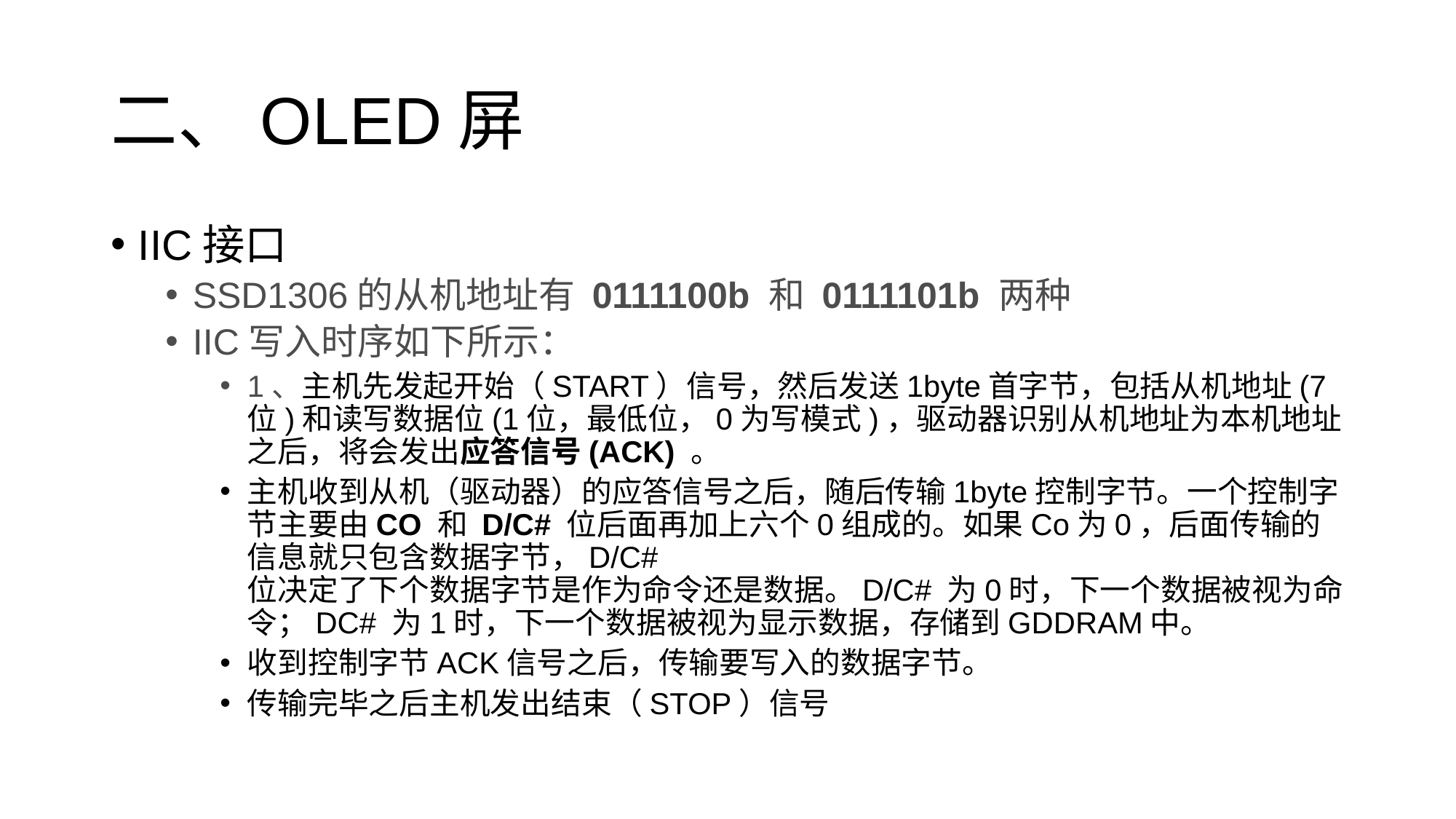

# 二、OLED屏
IIC接口
SSD1306的从机地址有 0111100b 和 0111101b 两种
IIC写入时序如下所示：
1、主机先发起开始（START）信号，然后发送1byte首字节，包括从机地址(7位)和读写数据位(1位，最低位，0为写模式)，驱动器识别从机地址为本机地址之后，将会发出应答信号(ACK) 。
主机收到从机（驱动器）的应答信号之后，随后传输1byte控制字节。一个控制字节主要由CO 和 D/C# 位后面再加上六个0组成的。如果Co为0，后面传输的信息就只包含数据字节，D/C# 位决定了下个数据字节是作为命令还是数据。D/C# 为0时，下一个数据被视为命令；DC# 为1时，下一个数据被视为显示数据，存储到GDDRAM中。
收到控制字节ACK信号之后，传输要写入的数据字节。
传输完毕之后主机发出结束（STOP）信号